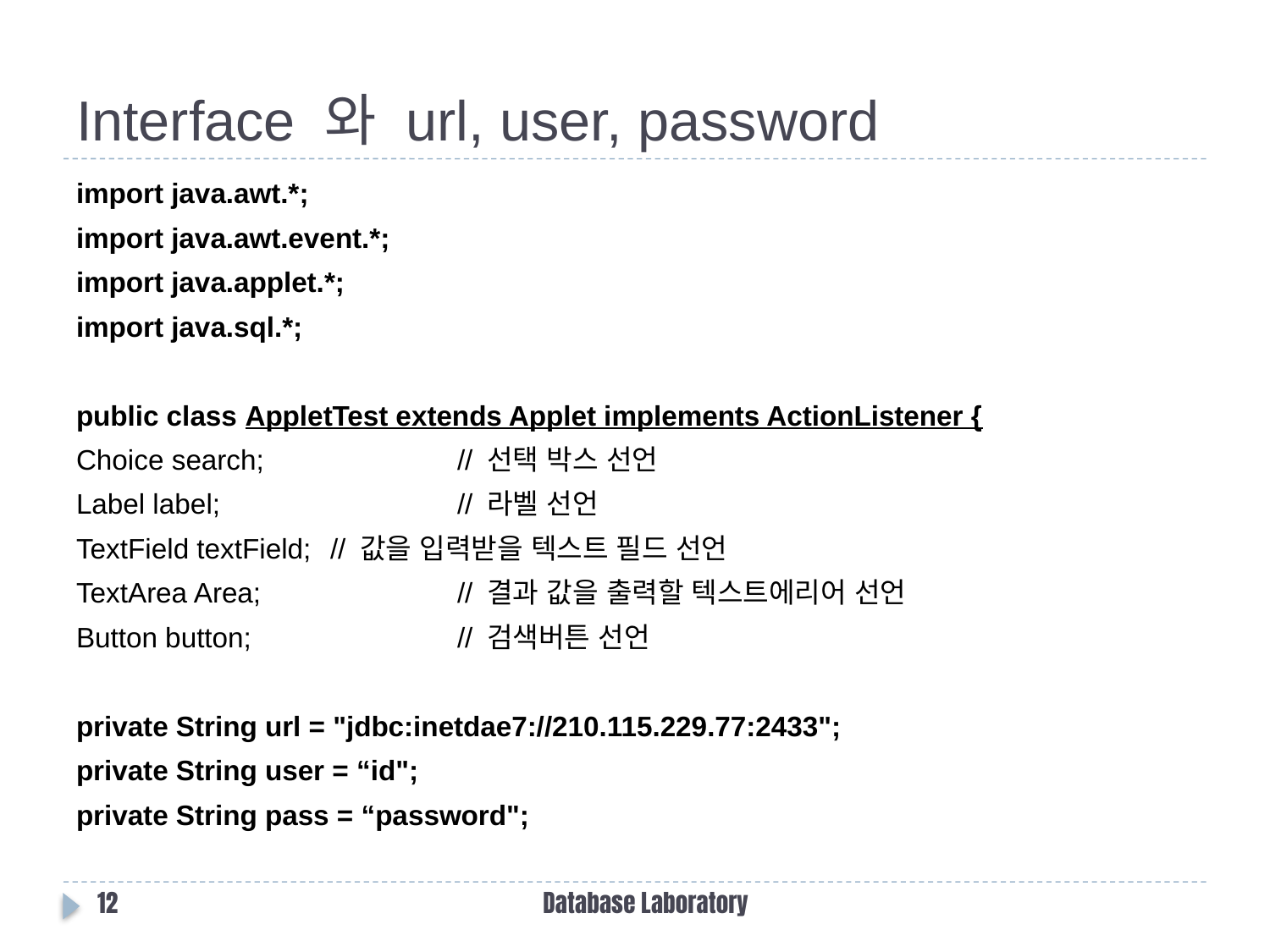

# Interface 와 url, user, password
import java.awt.*;
import java.awt.event.*;
import java.applet.*;
import java.sql.*;

public class AppletTest extends Applet implements ActionListener {
Choice search;		// 선택 박스 선언
Label label;		// 라벨 선언
TextField textField;	// 값을 입력받을 텍스트 필드 선언
TextArea Area;		// 결과 값을 출력할 텍스트에리어 선언
Button button;		// 검색버튼 선언

private String url = "jdbc:inetdae7://210.115.229.77:2433";
private String user = “id";
private String pass = “password";
12
Database Laboratory